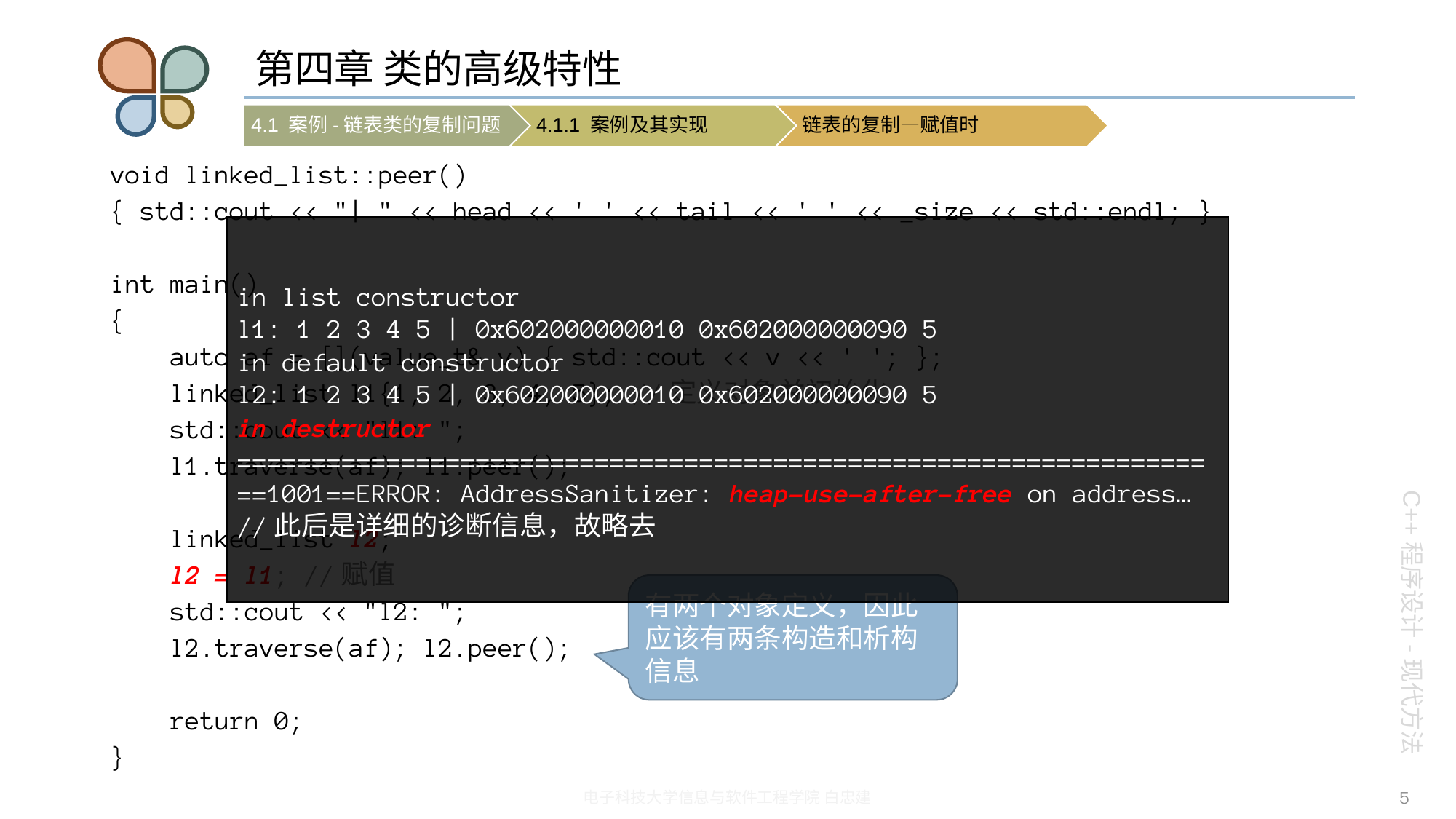

# 第四章 类的高级特性
4.1 案例-链表类的复制问题
4.1.1 案例及其实现
链表的复制—赋值时
void linked_list::peer()
{ std::cout << "| " << head << ' ' << tail << ' ' << _size << std::endl; }

int main()
{
    auto af = [](value_t& v) { std::cout << v << ' '; };
    linked_list l1{1, 2, 3, 4, 5}; //定义对象并初始化
    std::cout << "l1: ";
    l1.traverse(af); l1.peer();

    linked_list l2;
    l2 = l1; //赋值
    std::cout << "l2: ";
    l2.traverse(af); l2.peer();

    return 0;
}
in list constructor
l1: 1 2 3 4 5 | 0x602000000010 0x602000000090 5
in default constructor
l2: 1 2 3 4 5 | 0x602000000010 0x602000000090 5
in destructor
=================================================================
==1001==ERROR: AddressSanitizer: heap-use-after-free on address…
//此后是详细的诊断信息，故略去
有两个对象定义，因此应该有两条构造和析构信息
5